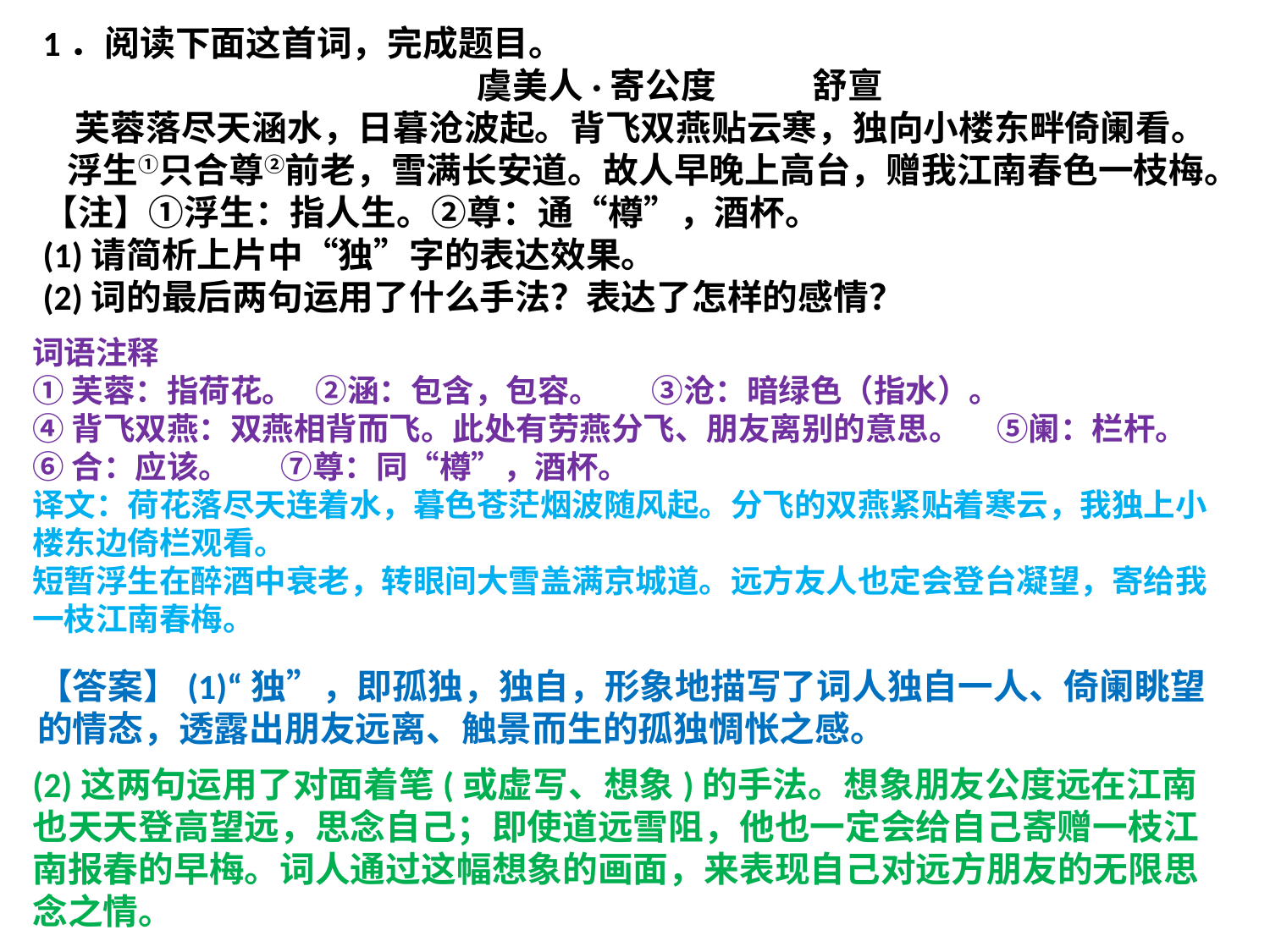

1．阅读下面这首词，完成题目。
                                                     虞美人·寄公度            舒亶
   芙蓉落尽天涵水，日暮沧波起。背飞双燕贴云寒，独向小楼东畔倚阑看。
  浮生①只合尊②前老，雪满长安道。故人早晚上高台，赠我江南春色一枝梅。
【注】①浮生：指人生。②尊：通“樽”，酒杯。
(1)请简析上片中“独”字的表达效果。
(2)词的最后两句运用了什么手法？表达了怎样的感情？
词语注释
①芙蓉：指荷花。   ②涵：包含，包容。       ③沧：暗绿色（指水）。
④背飞双燕：双燕相背而飞。此处有劳燕分飞、朋友离别的意思。     ⑤阑：栏杆。
⑥合：应该。       ⑦尊：同“樽”，酒杯。
译文：荷花落尽天连着水，暮色苍茫烟波随风起。分飞的双燕紧贴着寒云，我独上小楼东边倚栏观看。
短暂浮生在醉酒中衰老，转眼间大雪盖满京城道。远方友人也定会登台凝望，寄给我一枝江南春梅。
【答案】(1)“独”，即孤独，独自，形象地描写了词人独自一人、倚阑眺望的情态，透露出朋友远离、触景而生的孤独惆怅之感。
(2)这两句运用了对面着笔(或虚写、想象)的手法。想象朋友公度远在江南也天天登高望远，思念自己；即使道远雪阻，他也一定会给自己寄赠一枝江南报春的早梅。词人通过这幅想象的画面，来表现自己对远方朋友的无限思念之情。